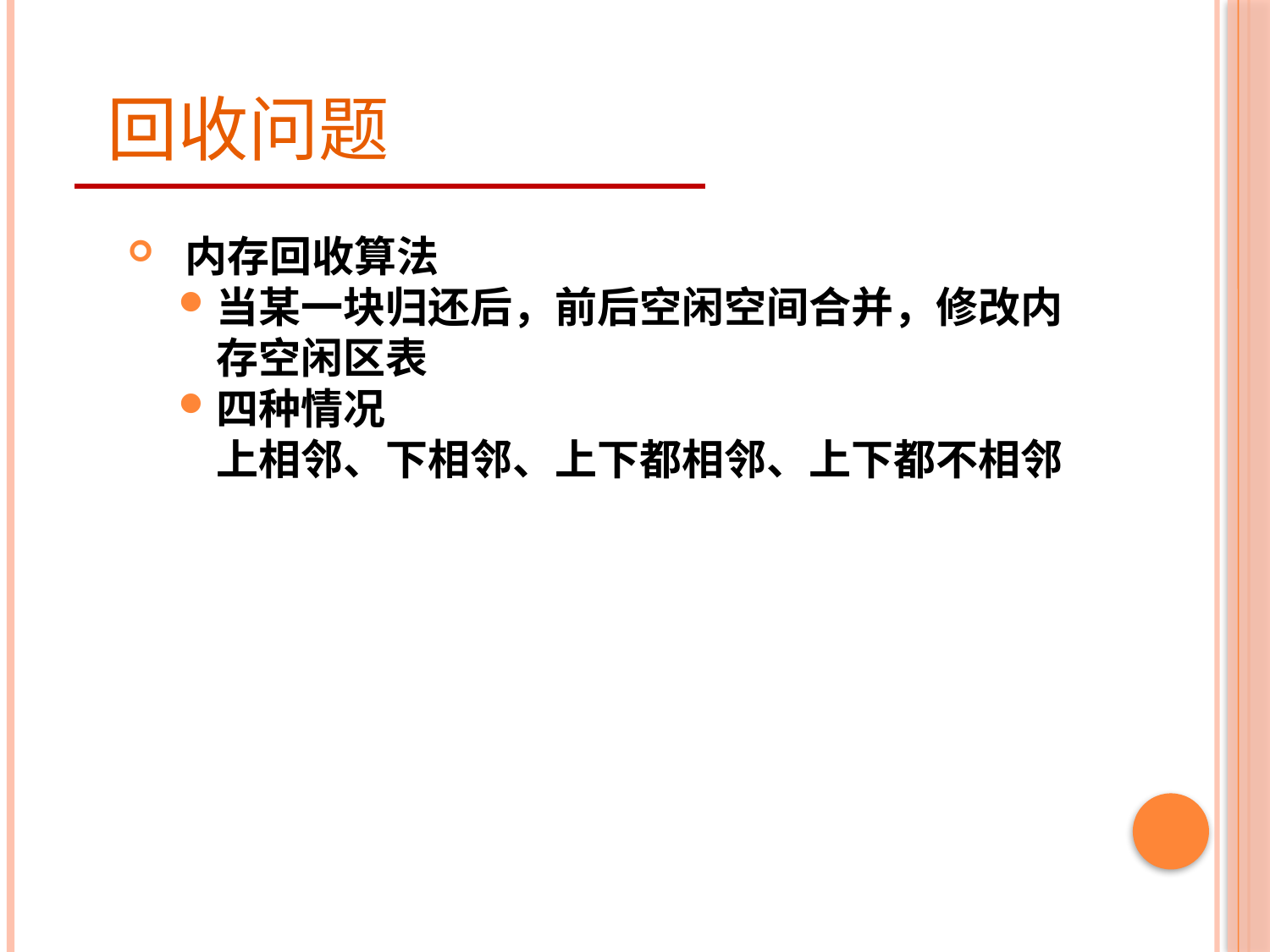

# 回收问题
 内存回收算法
当某一块归还后，前后空闲空间合并，修改内存空闲区表
四种情况
    上相邻、下相邻、上下都相邻、上下都不相邻